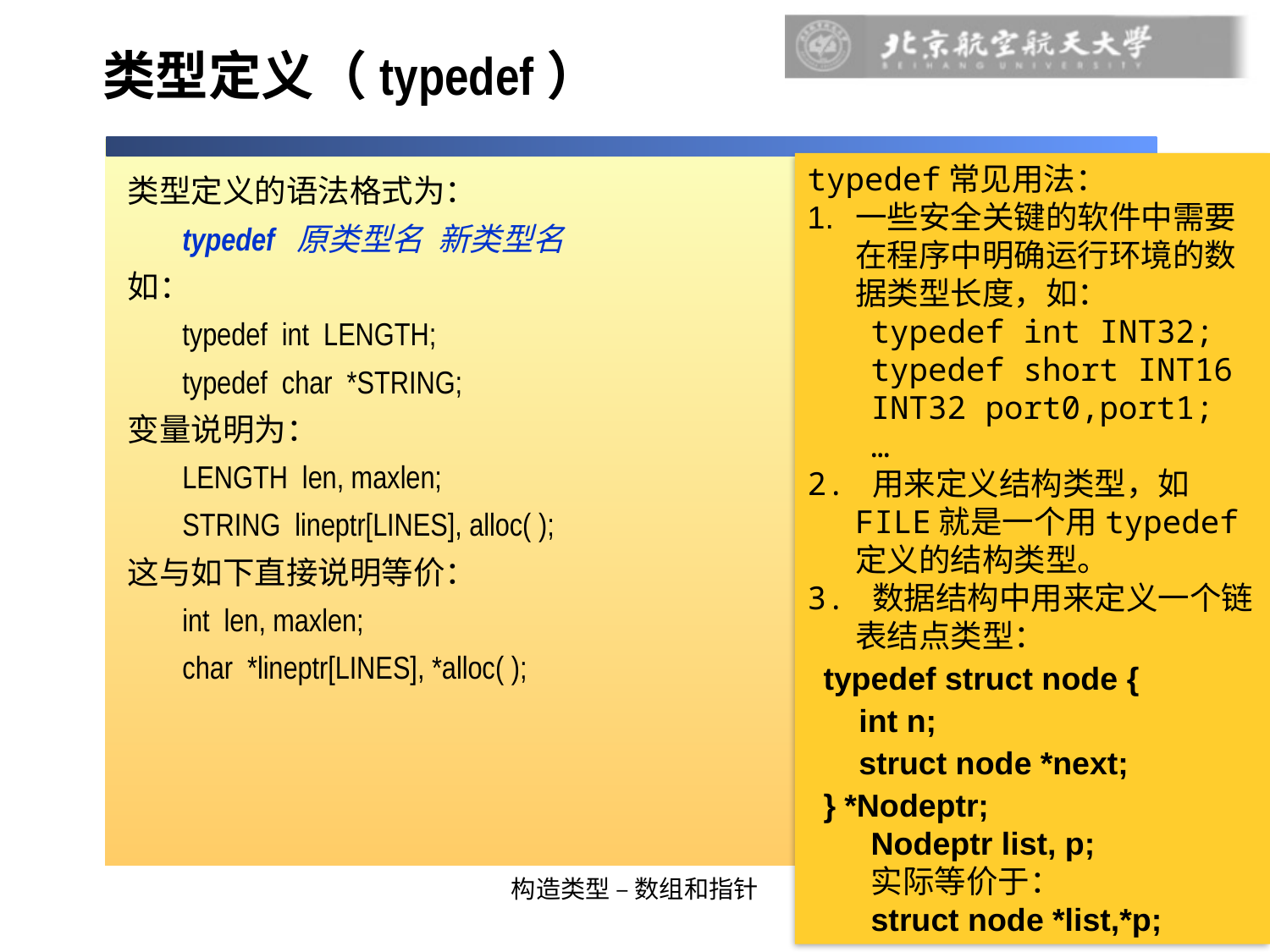

# 类型定义（typedef）
typedef常见用法：
一些安全关键的软件中需要在程序中明确运行环境的数据类型长度，如：
typedef int INT32;
typedef short INT16
INT32 port0,port1;
…
2. 用来定义结构类型，如FILE就是一个用typedef定义的结构类型。
3. 数据结构中用来定义一个链表结点类型：
typedef struct node {
    int n;
    struct node *next;
} *Nodeptr;
Nodeptr list, p;
实际等价于：
struct node *list,*p;
类型定义的语法格式为：
typedef  原类型名  新类型名
如：
typedef  int  LENGTH;
typedef  char  *STRING;
变量说明为：
LENGTH  len, maxlen;
STRING  lineptr[LINES], alloc( );
这与如下直接说明等价：
int  len, maxlen;
char  *lineptr[LINES], *alloc( );
构造类型 – 数组和指针
81